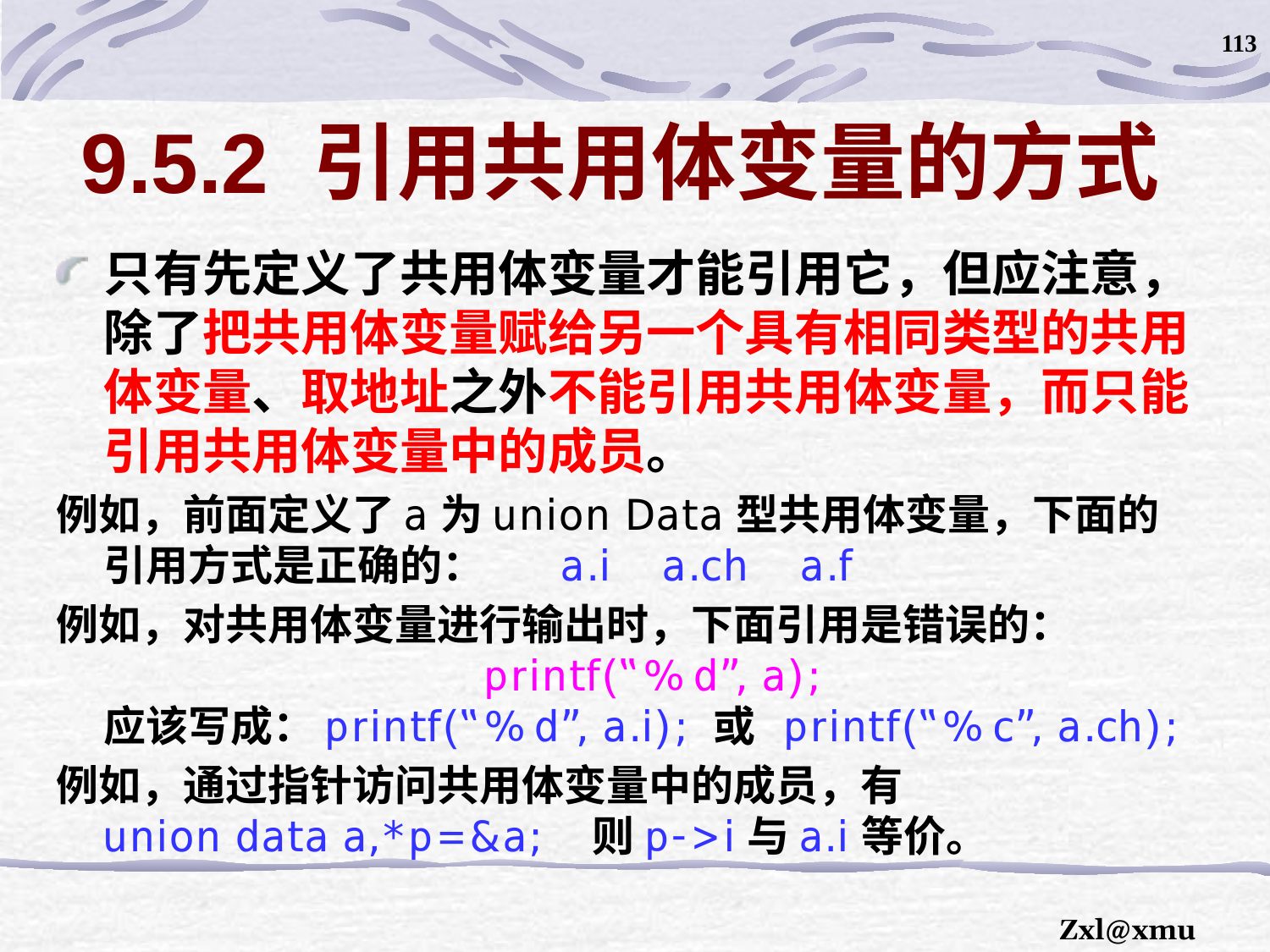

113
# 9.5.2 引用共用体变量的方式
只有先定义了共用体变量才能引用它，但应注意，除了把共用体变量赋给另一个具有相同类型的共用体变量、取地址之外不能引用共用体变量，而只能引用共用体变量中的成员。
例如，前面定义了a为union Data型共用体变量，下面的引用方式是正确的：       a.i    a.ch    a.f
例如，对共用体变量进行输出时，下面引用是错误的：				printf(“%d”, a);
应该写成：printf(“%d”, a.i); 或  printf(“%c”, a.ch);
例如，通过指针访问共用体变量中的成员，有
union data a,*p=&a;   则p->i与a.i等价。